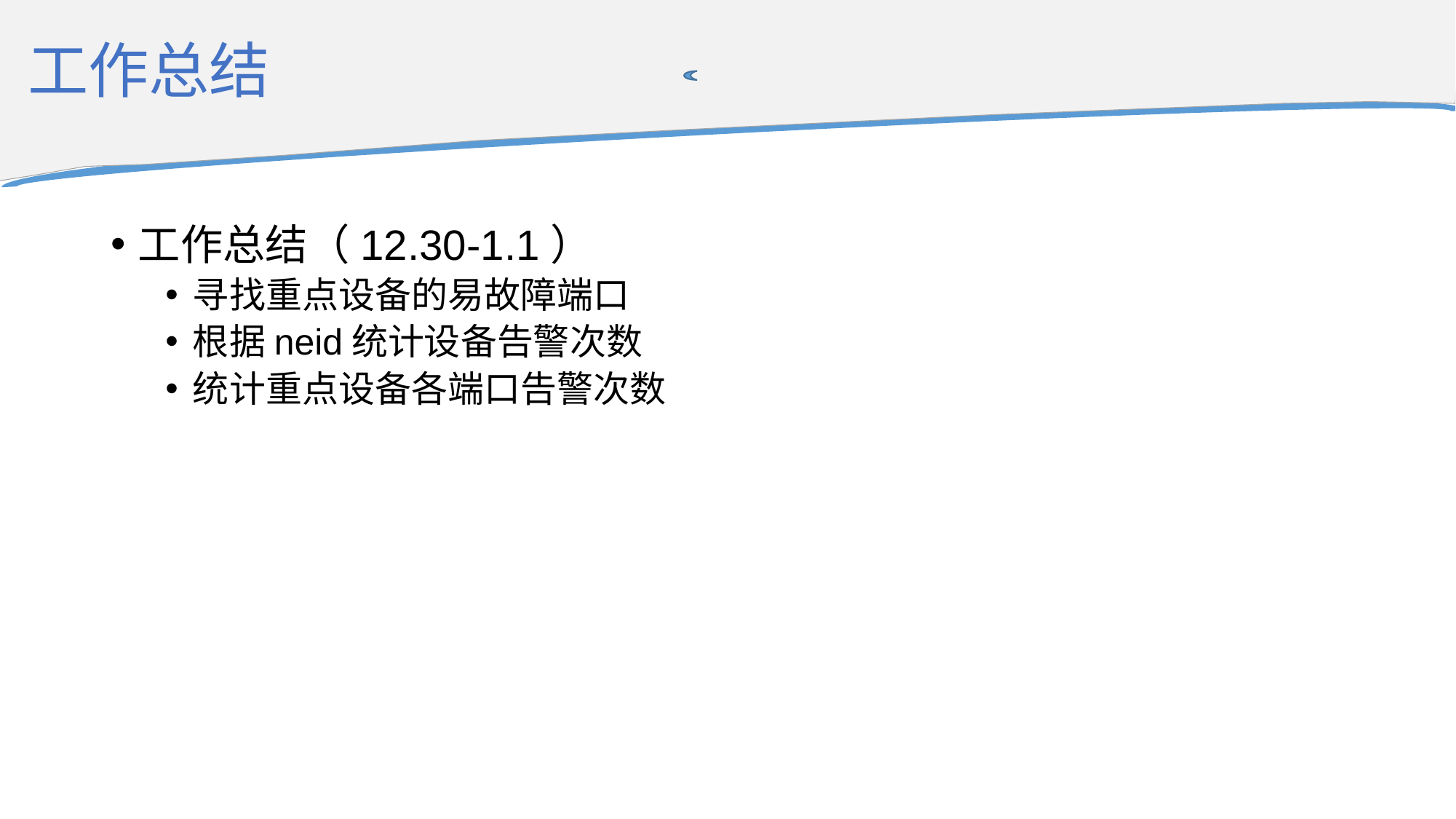

# 工作总结
工作总结（12.30-1.1）
寻找重点设备的易故障端口
根据neid统计设备告警次数
统计重点设备各端口告警次数